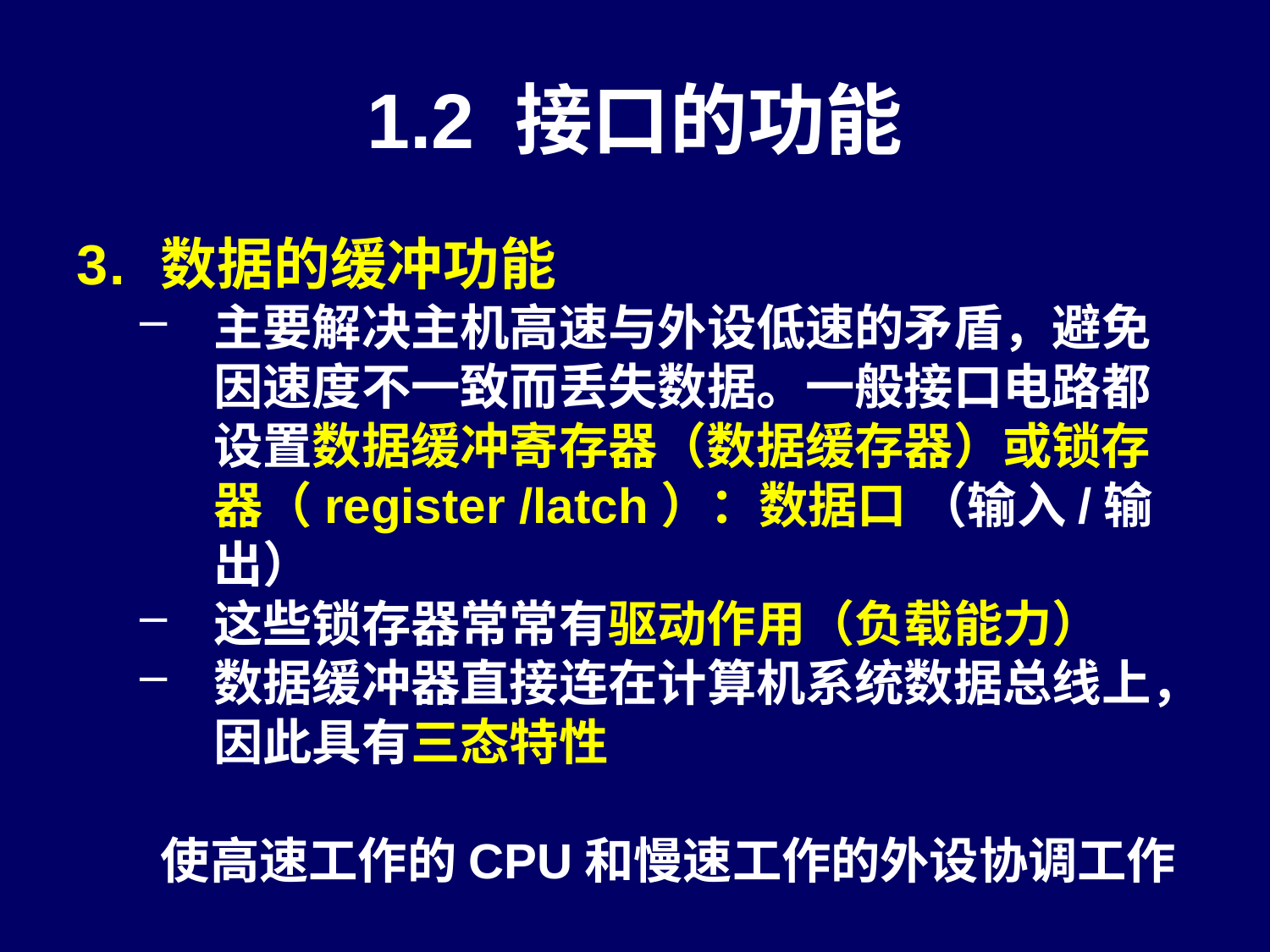

# 1.2 接口的功能
数据的缓冲功能
主要解决主机高速与外设低速的矛盾，避免因速度不一致而丢失数据。一般接口电路都设置数据缓冲寄存器（数据缓存器）或锁存器（register /latch）：数据口 （输入/输出）
这些锁存器常常有驱动作用（负载能力）
数据缓冲器直接连在计算机系统数据总线上，因此具有三态特性

	使高速工作的CPU和慢速工作的外设协调工作